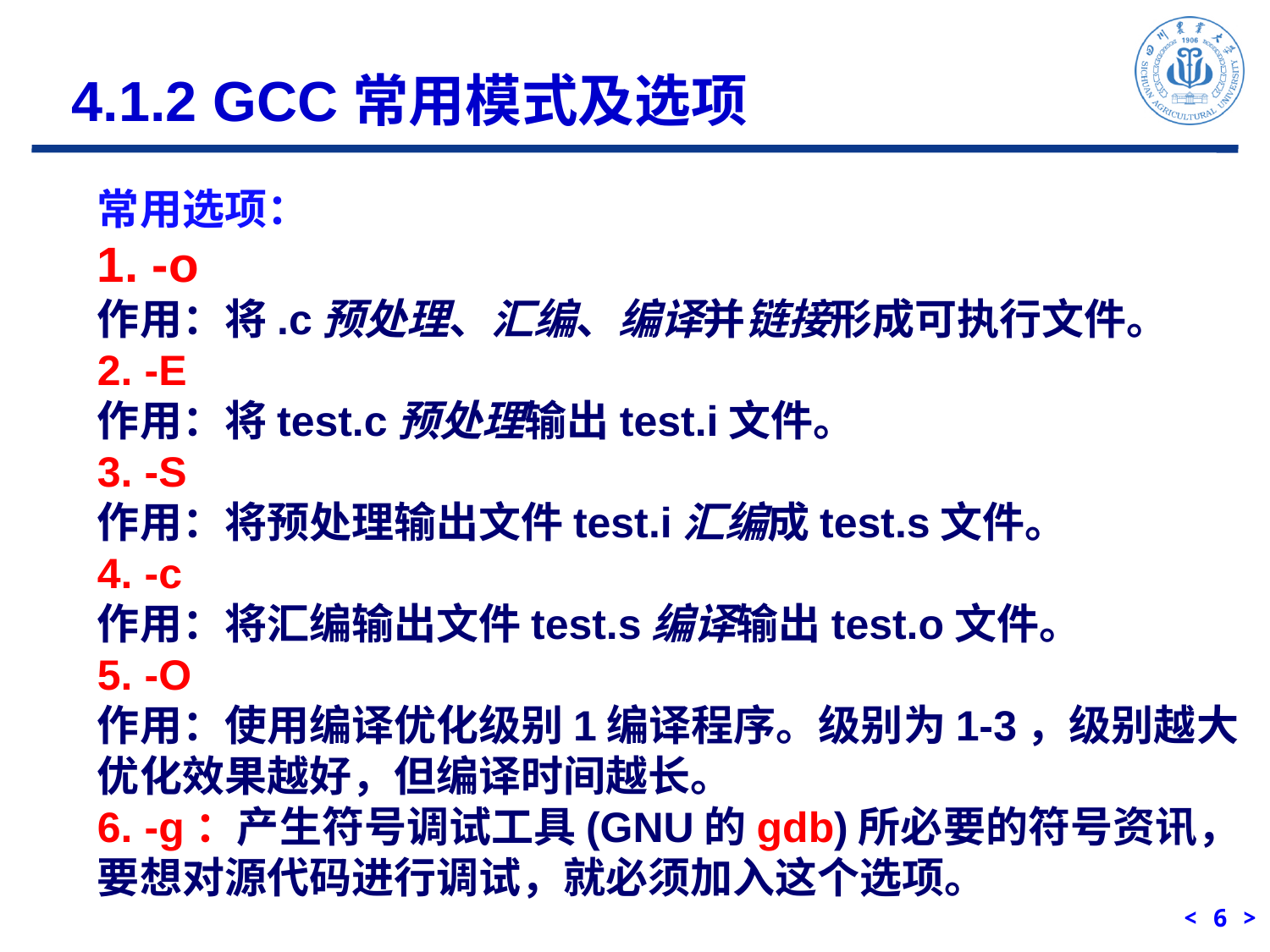

4.1.2 GCC常用模式及选项
常用选项：
1. -o
作用：将.c预处理、汇编、编译并链接形成可执行文件。
2. -E
作用：将test.c预处理输出test.i文件。
3. -S
作用：将预处理输出文件test.i汇编成test.s文件。
4. -c
作用：将汇编输出文件test.s编译输出test.o文件。
5. -O
作用：使用编译优化级别1编译程序。级别为1-3，级别越大优化效果越好，但编译时间越长。
6. -g：产生符号调试工具(GNU的gdb)所必要的符号资讯，要想对源代码进行调试，就必须加入这个选项。